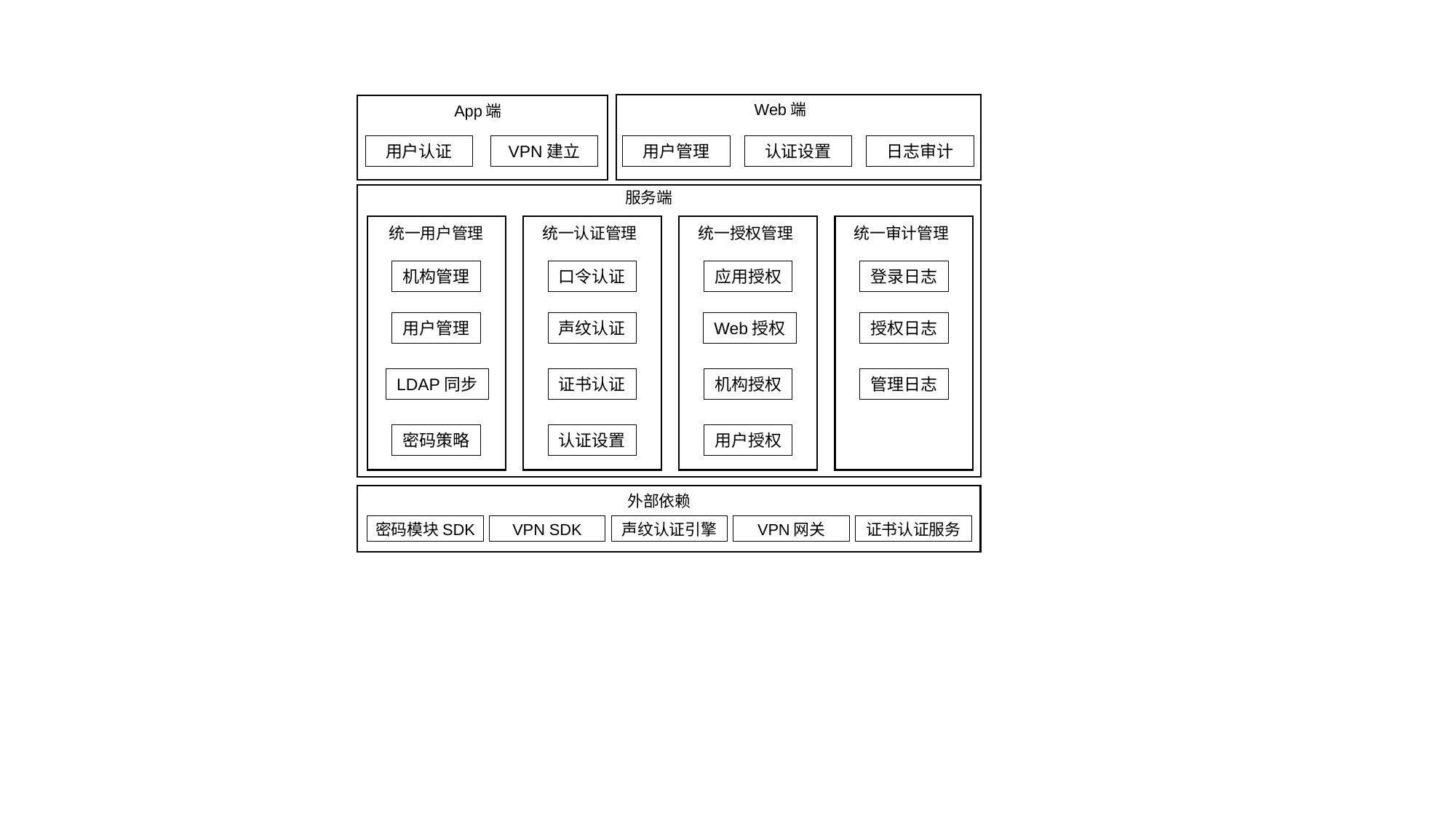

Web端

App端
用户认证
VPN建立
用户管理
认证设置
日志审计
服务端

统一用户管理
机构管理
用户管理
LDAP同步
密码策略

统一认证管理
口令认证
声纹认证
证书认证
认证设置

统一授权管理
应用授权
Web授权
机构授权
用户授权

统一审计管理
登录日志
授权日志
管理日志
外部依赖

密码模块SDK
VPN SDK
声纹认证引擎
VPN网关
证书认证服务